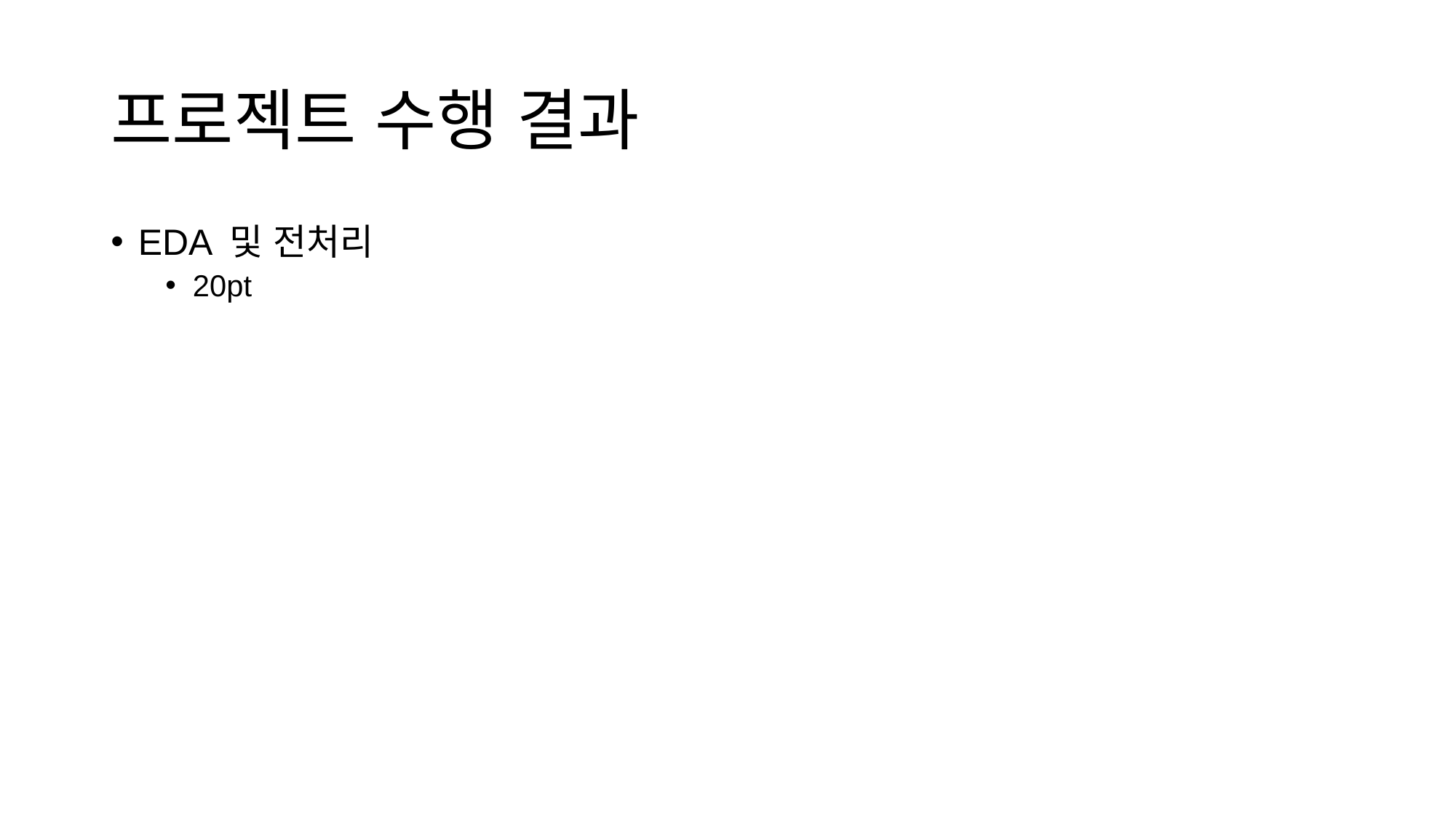

# 프로젝트 수행 결과
EDA 및 전처리
20pt